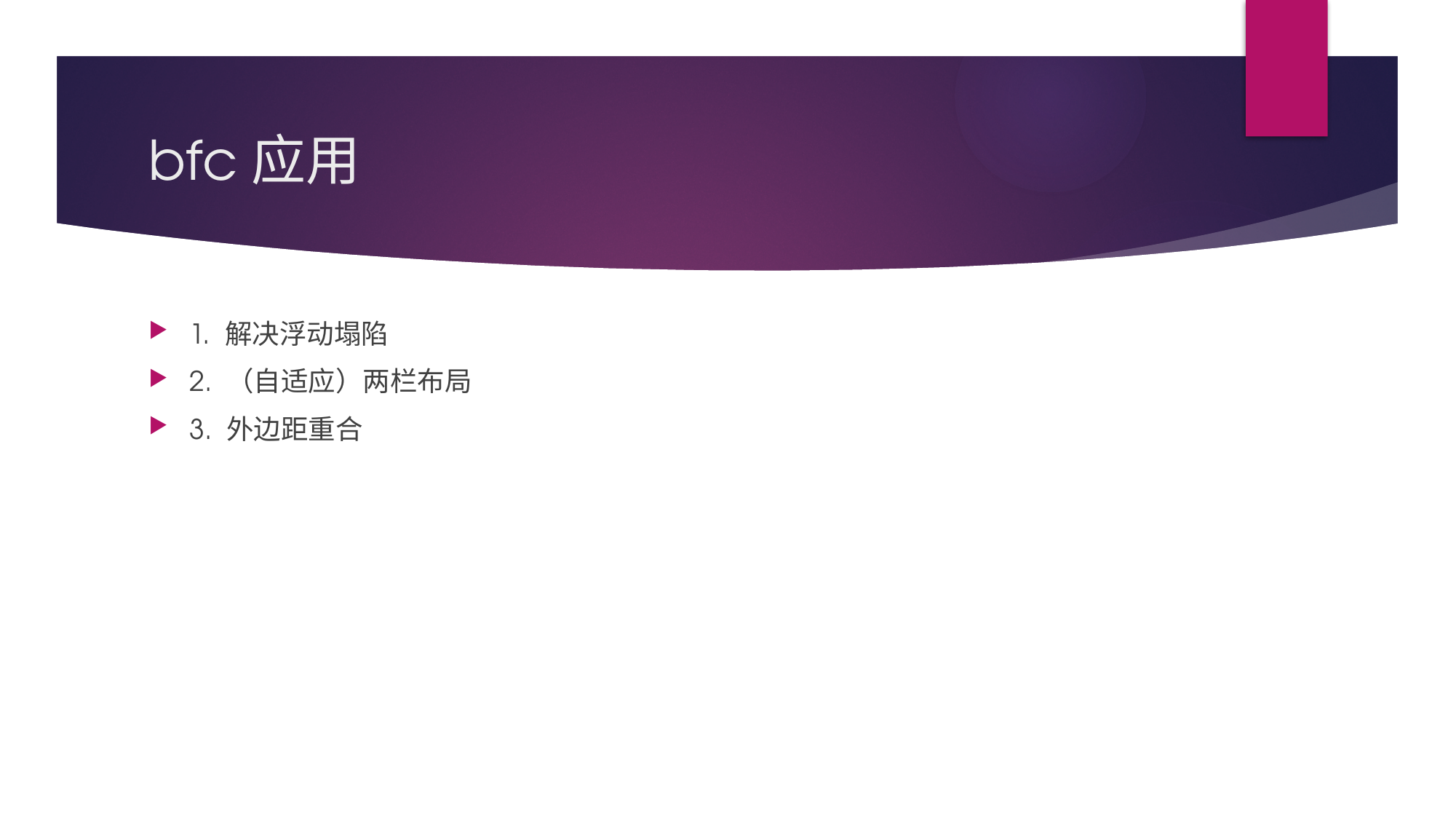

# bfc应用
1. 解决浮动塌陷
2. （自适应）两栏布局
3. 外边距重合